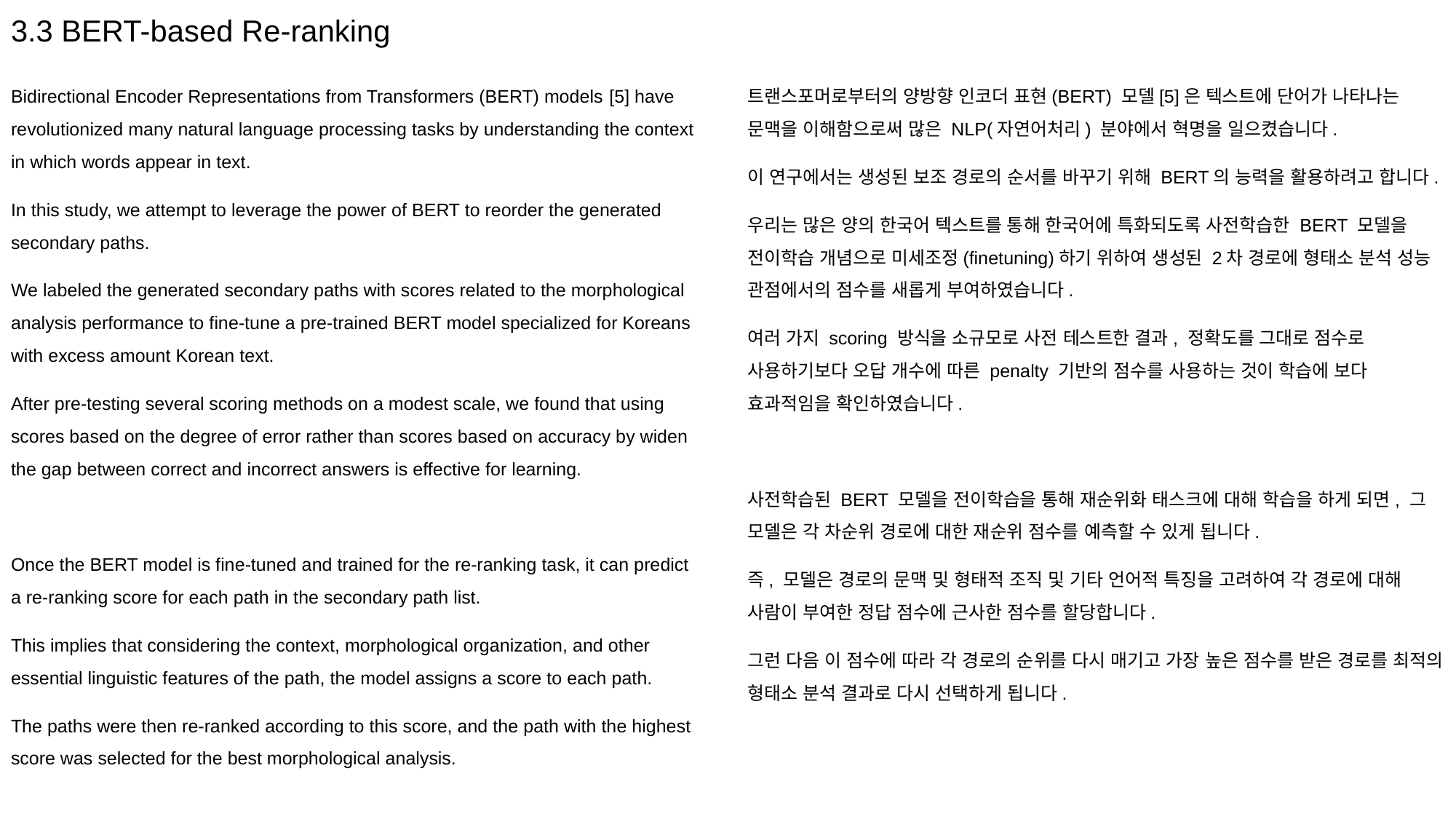

# 3.3 BERT-based Re-ranking
Bidirectional Encoder Representations from Transformers (BERT) models [5] have revolutionized many natural language processing tasks by understanding the context in which words appear in text.
In this study, we attempt to leverage the power of BERT to reorder the generated secondary paths.
We labeled the generated secondary paths with scores related to the morphological analysis performance to fine-tune a pre-trained BERT model specialized for Koreans with excess amount Korean text.
After pre-testing several scoring methods on a modest scale, we found that using scores based on the degree of error rather than scores based on accuracy by widen the gap between correct and incorrect answers is effective for learning.

Once the BERT model is fine-tuned and trained for the re-ranking task, it can predict a re-ranking score for each path in the secondary path list.
This implies that considering the context, morphological organization, and other essential linguistic features of the path, the model assigns a score to each path.
The paths were then re-ranked according to this score, and the path with the highest score was selected for the best morphological analysis.
트랜스포머로부터의 양방향 인코더 표현(BERT) 모델[5]은 텍스트에 단어가 나타나는 문맥을 이해함으로써 많은 NLP(자연어처리) 분야에서 혁명을 일으켰습니다.
이 연구에서는 생성된 보조 경로의 순서를 바꾸기 위해 BERT의 능력을 활용하려고 합니다.
우리는 많은 양의 한국어 텍스트를 통해 한국어에 특화되도록 사전학습한 BERT 모델을 전이학습 개념으로 미세조정(finetuning)하기 위하여 생성된 2차 경로에 형태소 분석 성능 관점에서의 점수를 새롭게 부여하였습니다.
여러 가지 scoring 방식을 소규모로 사전 테스트한 결과, 정확도를 그대로 점수로 사용하기보다 오답 개수에 따른 penalty 기반의 점수를 사용하는 것이 학습에 보다 효과적임을 확인하였습니다.

사전학습된 BERT 모델을 전이학습을 통해 재순위화 태스크에 대해 학습을 하게 되면, 그 모델은 각 차순위 경로에 대한 재순위 점수를 예측할 수 있게 됩니다.
즉, 모델은 경로의 문맥 및 형태적 조직 및 기타 언어적 특징을 고려하여 각 경로에 대해 사람이 부여한 정답 점수에 근사한 점수를 할당합니다.
그런 다음 이 점수에 따라 각 경로의 순위를 다시 매기고 가장 높은 점수를 받은 경로를 최적의 형태소 분석 결과로 다시 선택하게 됩니다.